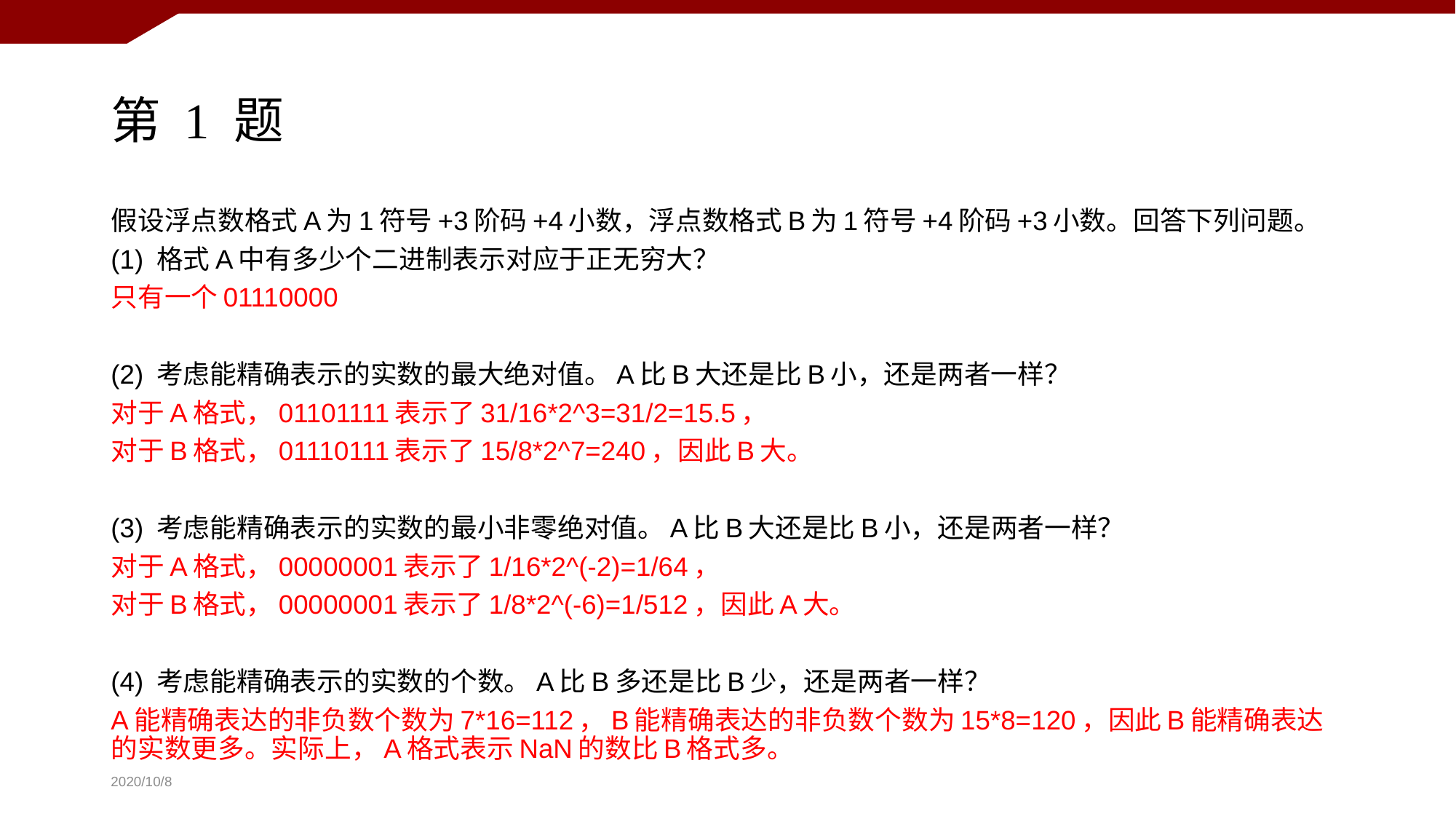

# 第 1 题
假设浮点数格式A为1符号+3阶码+4小数，浮点数格式B为1符号+4阶码+3小数。回答下列问题。
(1) 格式A中有多少个二进制表示对应于正无穷大？
只有一个01110000

(2) 考虑能精确表示的实数的最大绝对值。A比B大还是比B小，还是两者一样？
对于A格式，01101111表示了31/16*2^3=31/2=15.5，
对于B格式，01110111表示了15/8*2^7=240，因此B大。

(3) 考虑能精确表示的实数的最小非零绝对值。A比B大还是比B小，还是两者一样？
对于A格式，00000001表示了1/16*2^(-2)=1/64，
对于B格式，00000001表示了1/8*2^(-6)=1/512，因此A大。

(4) 考虑能精确表示的实数的个数。A比B多还是比B少，还是两者一样？
A能精确表达的非负数个数为7*16=112，B能精确表达的非负数个数为15*8=120，因此B能精确表达的实数更多。实际上，A格式表示NaN的数比B格式多。

2020/10/8